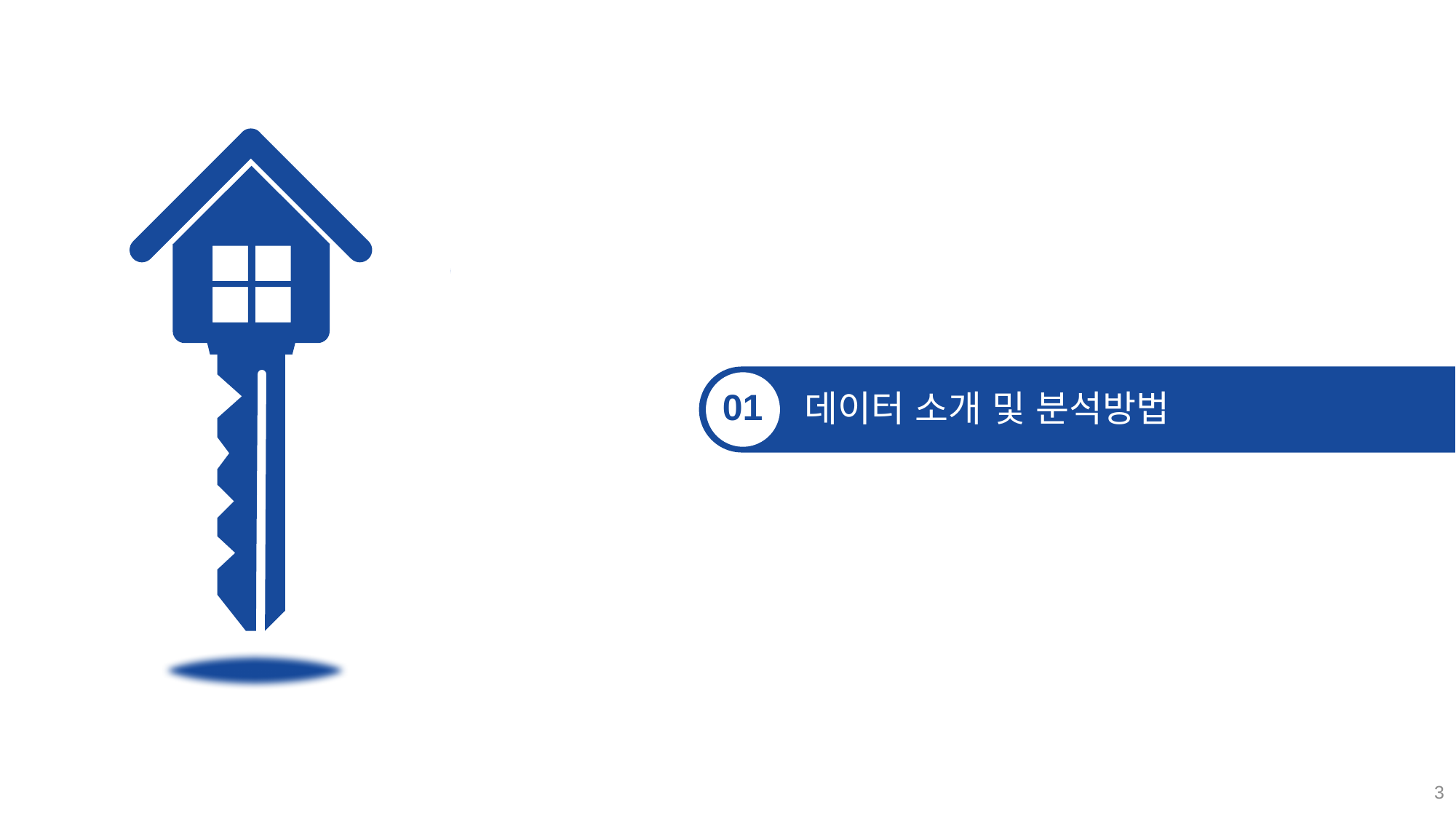

01
데이터 소개 및 분석방법

결론 및 한계점
3